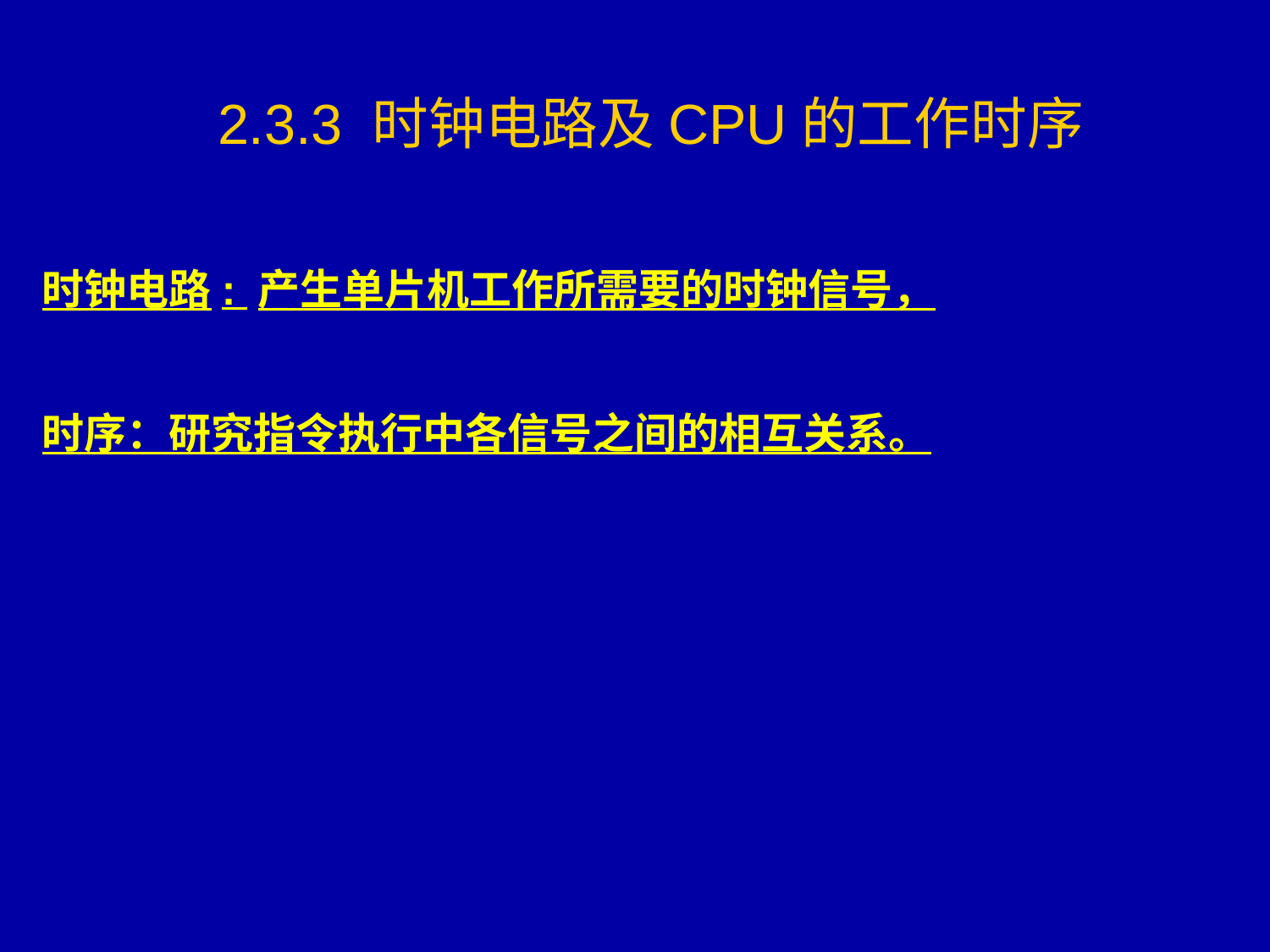

2.3.3 时钟电路及CPU的工作时序
时钟电路: 产生单片机工作所需要的时钟信号，

时序：研究指令执行中各信号之间的相互关系。